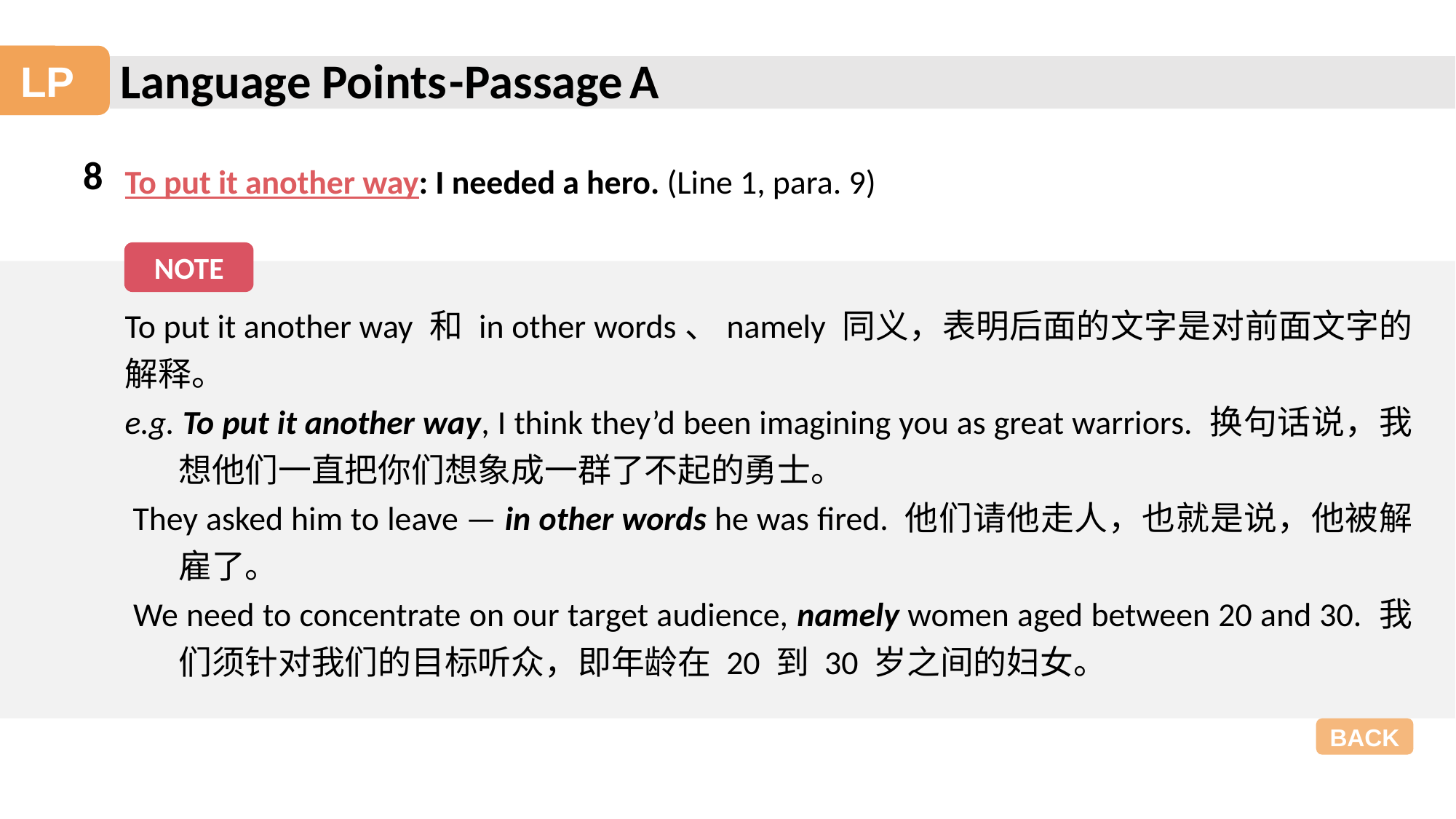

Language Points
-Passage A
LP

8
To put it another way: I needed a hero. (Line 1, para. 9)
NOTE

To put it another way 和 in other words、namely 同义，表明后面的文字是对前面文字的解释。
e.g. To put it another way, I think they’d been imagining you as great warriors. 换句话说，我想他们一直把你们想象成一群了不起的勇士。
 They asked him to leave — in other words he was fired. 他们请他走人，也就是说，他被解雇了。
 We need to concentrate on our target audience, namely women aged between 20 and 30. 我们须针对我们的目标听众，即年龄在 20 到 30 岁之间的妇女。
BACK